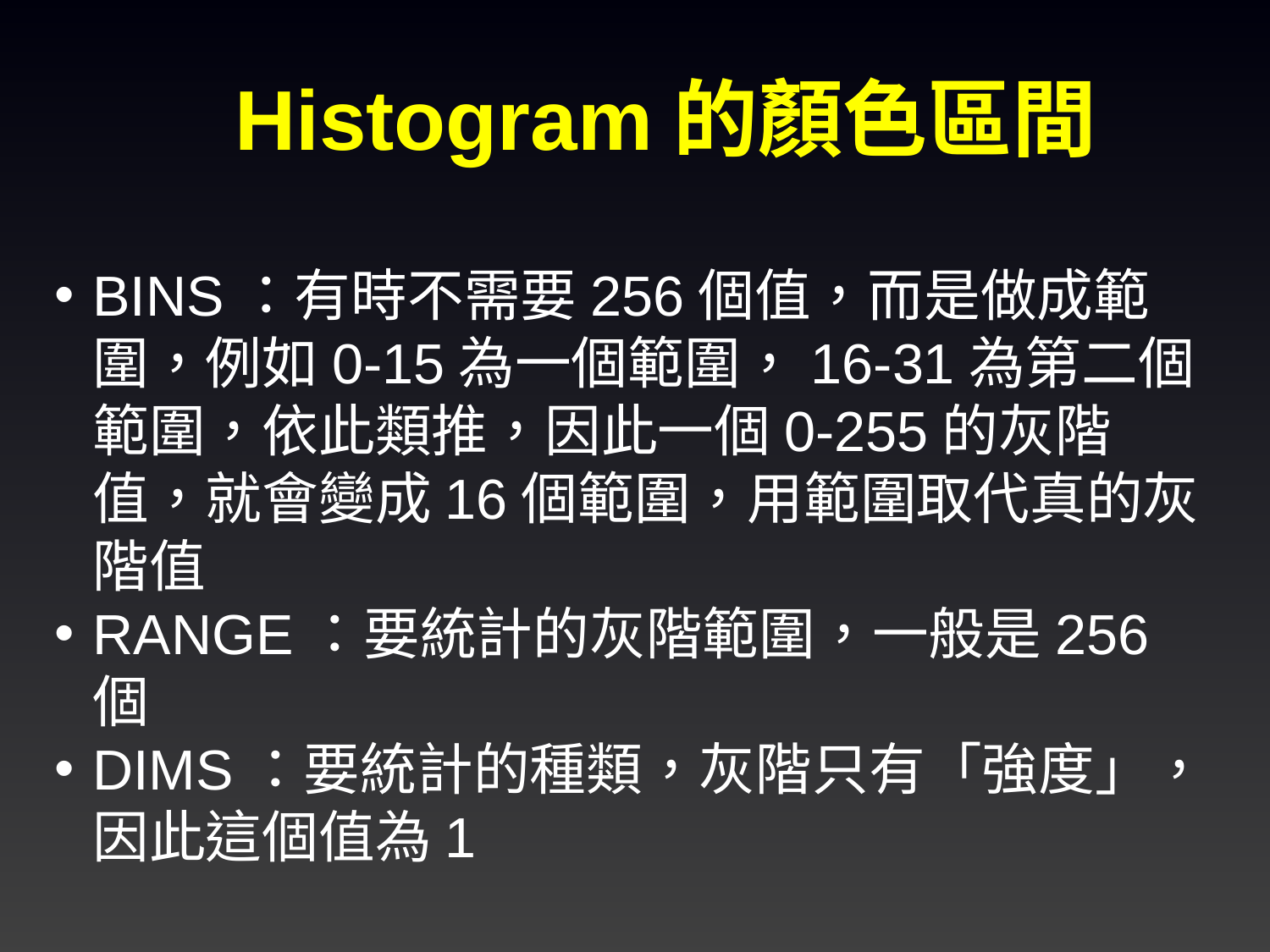

Histogram的顏色區間
BINS：有時不需要256個值，而是做成範圍，例如0-15為一個範圍，16-31為第二個範圍，依此類推，因此一個0-255的灰階值，就會變成16個範圍，用範圍取代真的灰階值
RANGE：要統計的灰階範圍，一般是256個
DIMS：要統計的種類，灰階只有「強度」，因此這個值為1